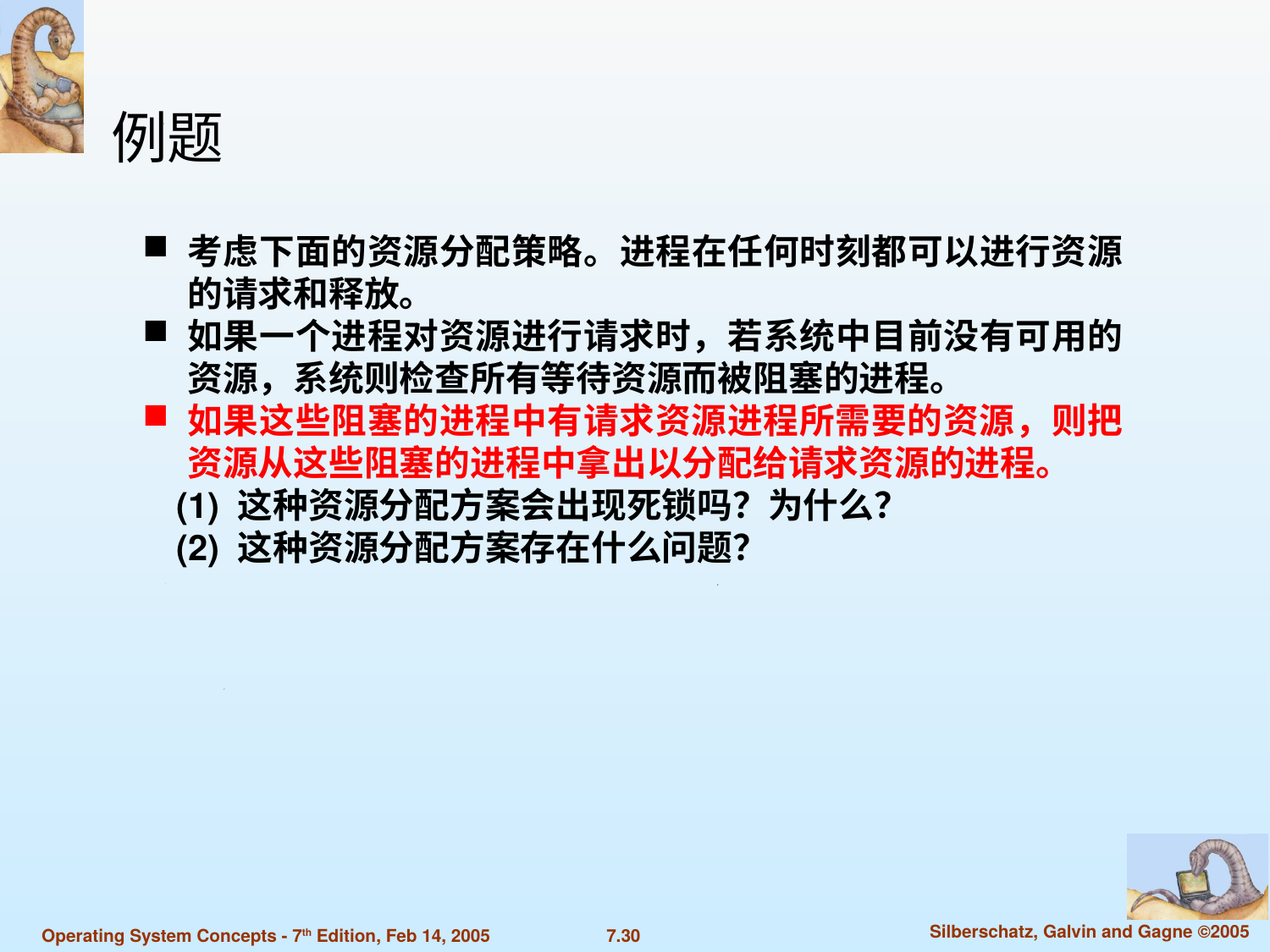

例题
考虑下面的资源分配策略。进程在任何时刻都可以进行资源的请求和释放。
如果一个进程对资源进行请求时，若系统中目前没有可用的资源，系统则检查所有等待资源而被阻塞的进程。
如果这些阻塞的进程中有请求资源进程所需要的资源，则把资源从这些阻塞的进程中拿出以分配给请求资源的进程。
     (1) 这种资源分配方案会出现死锁吗？为什么？
     (2) 这种资源分配方案存在什么问题？